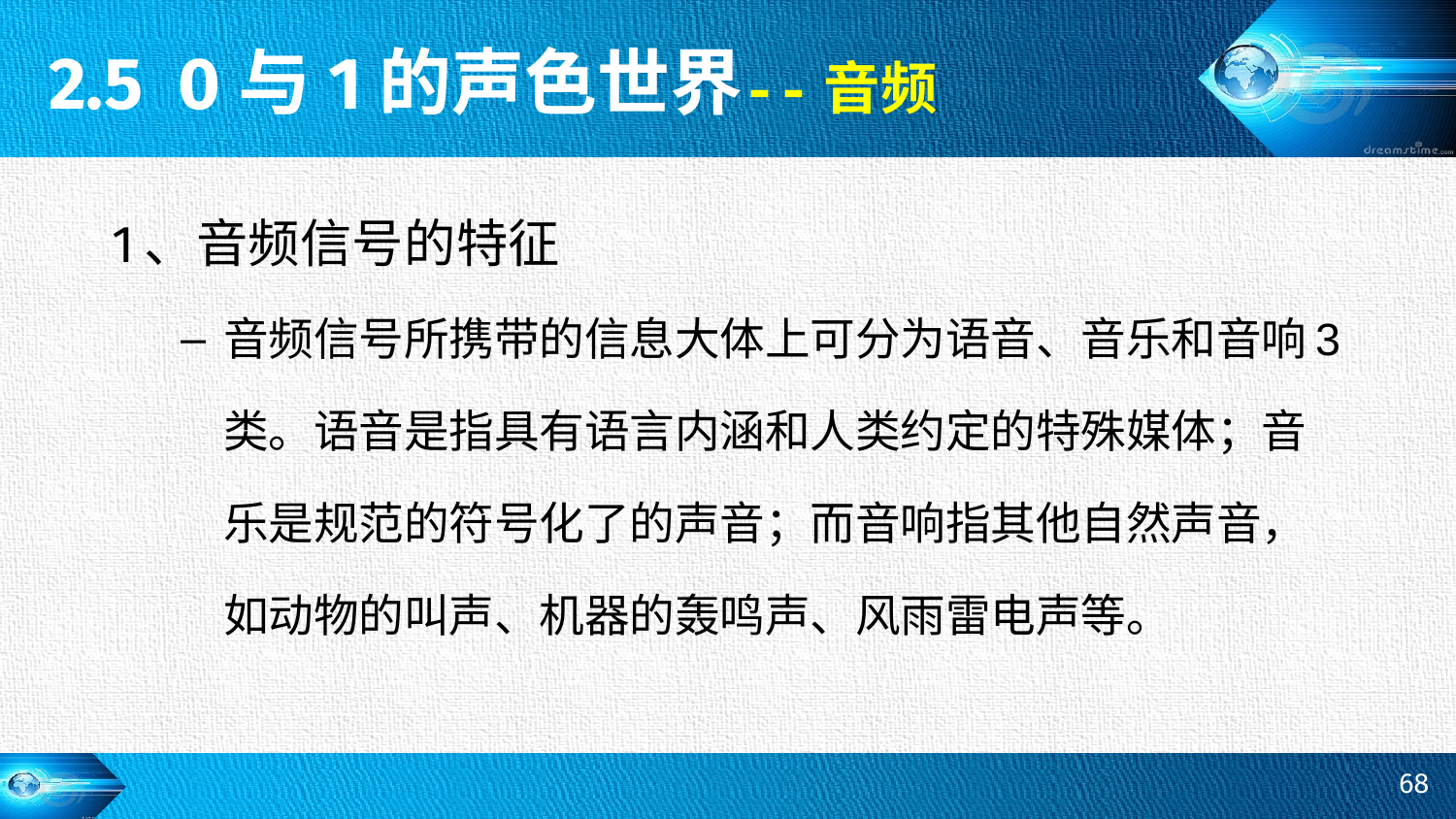

2.5  0与1的声色世界
--音频
1、音频信号的特征
音频信号所携带的信息大体上可分为语音、音乐和音响3类。语音是指具有语言内涵和人类约定的特殊媒体；音乐是规范的符号化了的声音；而音响指其他自然声音，如动物的叫声、机器的轰鸣声、风雨雷电声等。
68